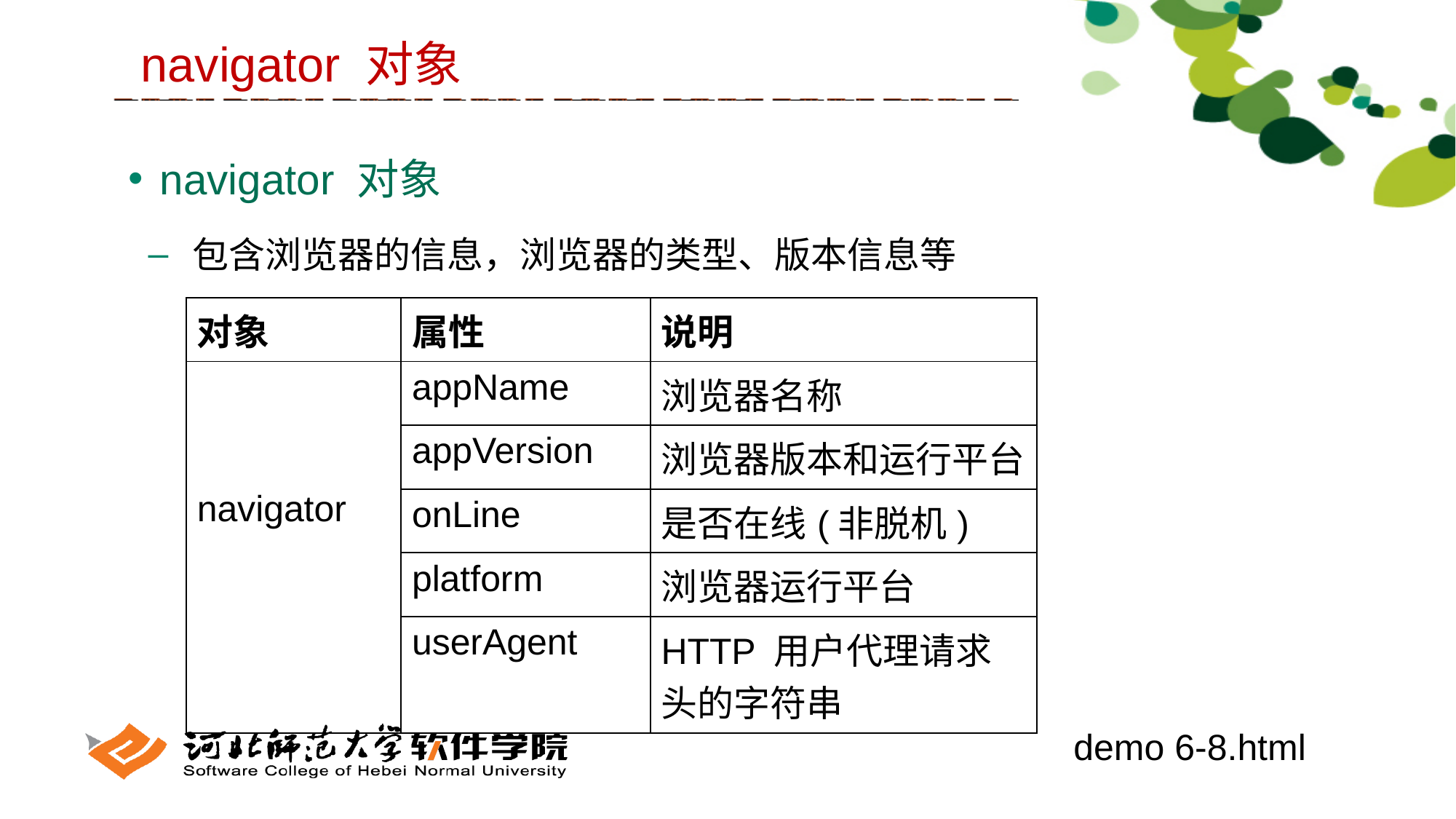

navigator 对象
 navigator 对象
 包含浏览器的信息，浏览器的类型、版本信息等
| 对象 | 属性 | 说明 |
| --- | --- | --- |
| navigator | appName | 浏览器名称 |
|  | appVersion | 浏览器版本和运行平台 |
|  | onLine | 是否在线(非脱机) |
|  | platform | 浏览器运行平台 |
|  | userAgent | HTTP 用户代理请求头的字符串 |
demo 6-8.html